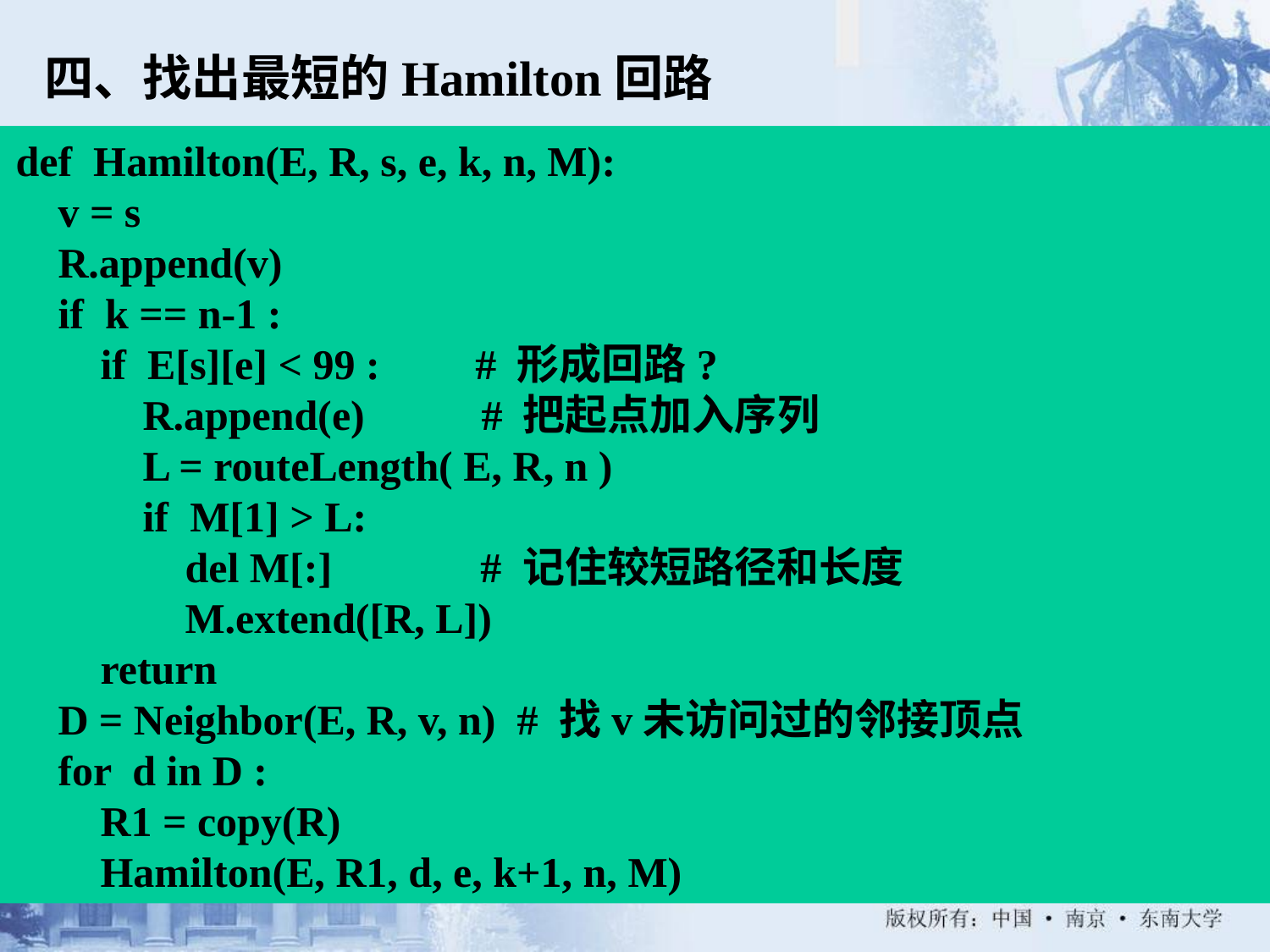

四、找出最短的Hamilton回路
def  Hamilton(E, R, s, e, k, n, M):
    v = s
    R.append(v)
    if  k == n-1 :
        if  E[s][e] < 99 :         # 形成回路?
            R.append(e)           # 把起点加入序列
            L = routeLength( E, R, n )
            if  M[1] > L:
                del M[:]              # 记住较短路径和长度
                M.extend([R, L])
        return
    D = Neighbor(E, R, v, n)  # 找v未访问过的邻接顶点
    for  d in D :
        R1 = copy(R)
        Hamilton(E, R1, d, e, k+1, n, M)